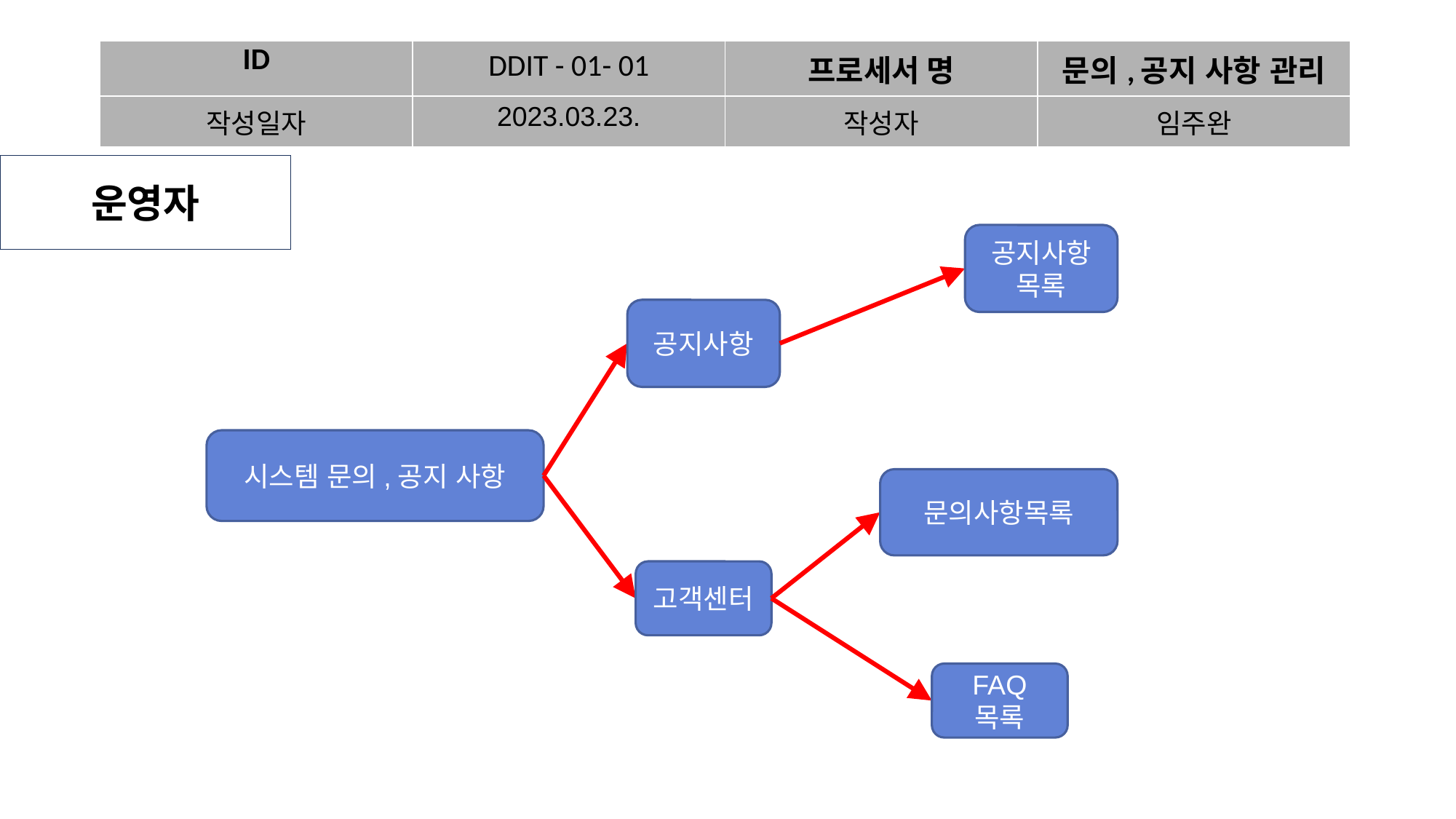

| ID | DDIT - 01- 01 | 프로세서 명 | 문의,공지 사항 관리 |
| --- | --- | --- | --- |
| 작성일자 | 2023.03.23. | 작성자 | 임주완 |
운영자
공지사항 목록
공지사항
시스템 문의,공지 사항
문의사항목록
고객센터
FAQ 목록